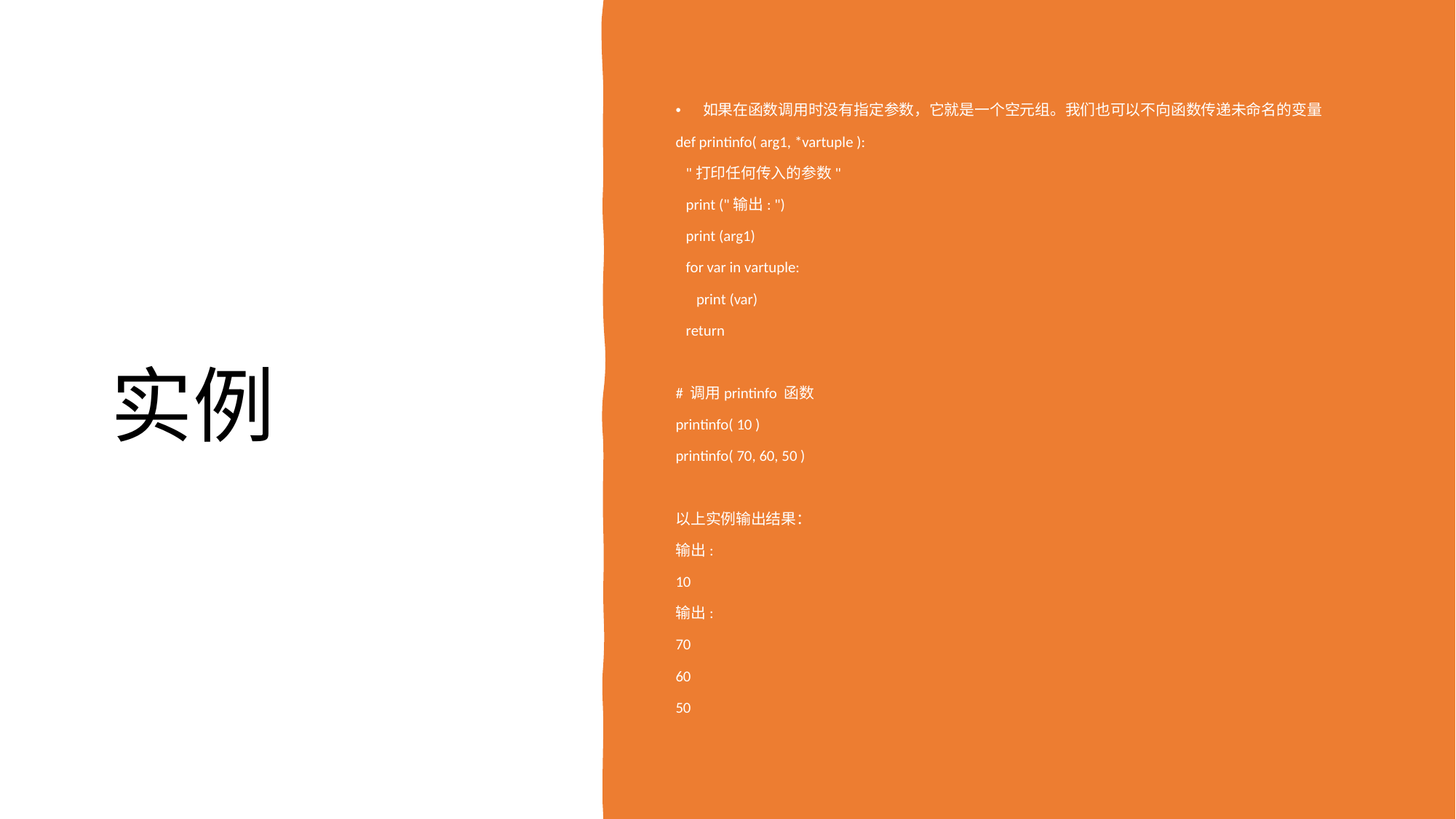

# 实例
如果在函数调用时没有指定参数，它就是一个空元组。我们也可以不向函数传递未命名的变量
def printinfo( arg1, *vartuple ):
   "打印任何传入的参数"
   print ("输出: ")
   print (arg1)
   for var in vartuple:
      print (var)
   return

# 调用printinfo 函数
printinfo( 10 )
printinfo( 70, 60, 50 )

以上实例输出结果：
输出:
10
输出:
70
60
50